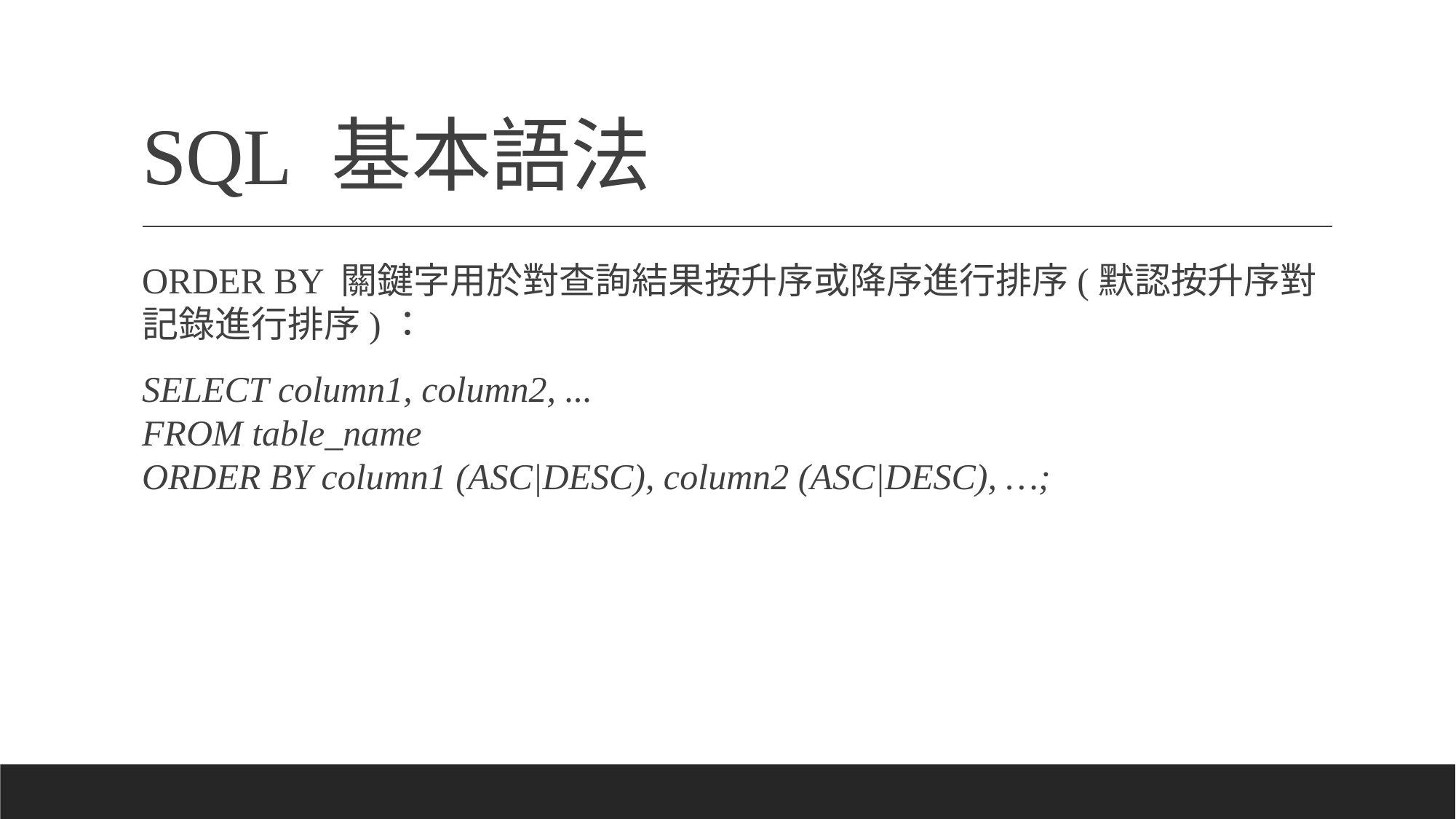

# SQL 基本語法
ORDER BY 關鍵字用於對查詢結果按升序或降序進行排序(默認按升序對記錄進行排序)：
SELECT column1, column2, ...
FROM table_name
ORDER BY column1 (ASC|DESC), column2 (ASC|DESC), …;